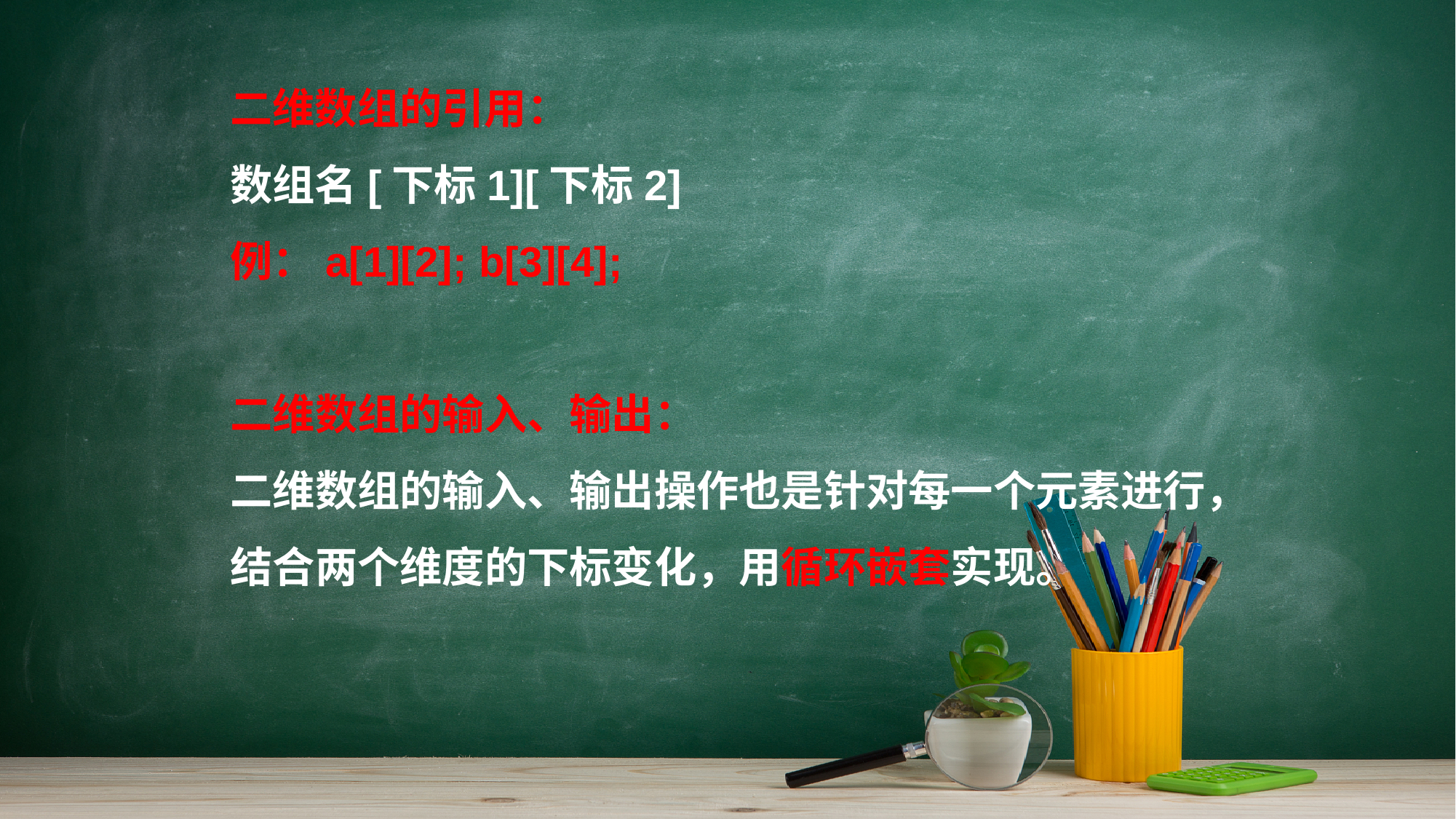

二维数组的引用：
数组名[下标1][下标2]
例：a[1][2]; b[3][4];

二维数组的输入、输出：
二维数组的输入、输出操作也是针对每一个元素进行，
结合两个维度的下标变化，用循环嵌套实现。